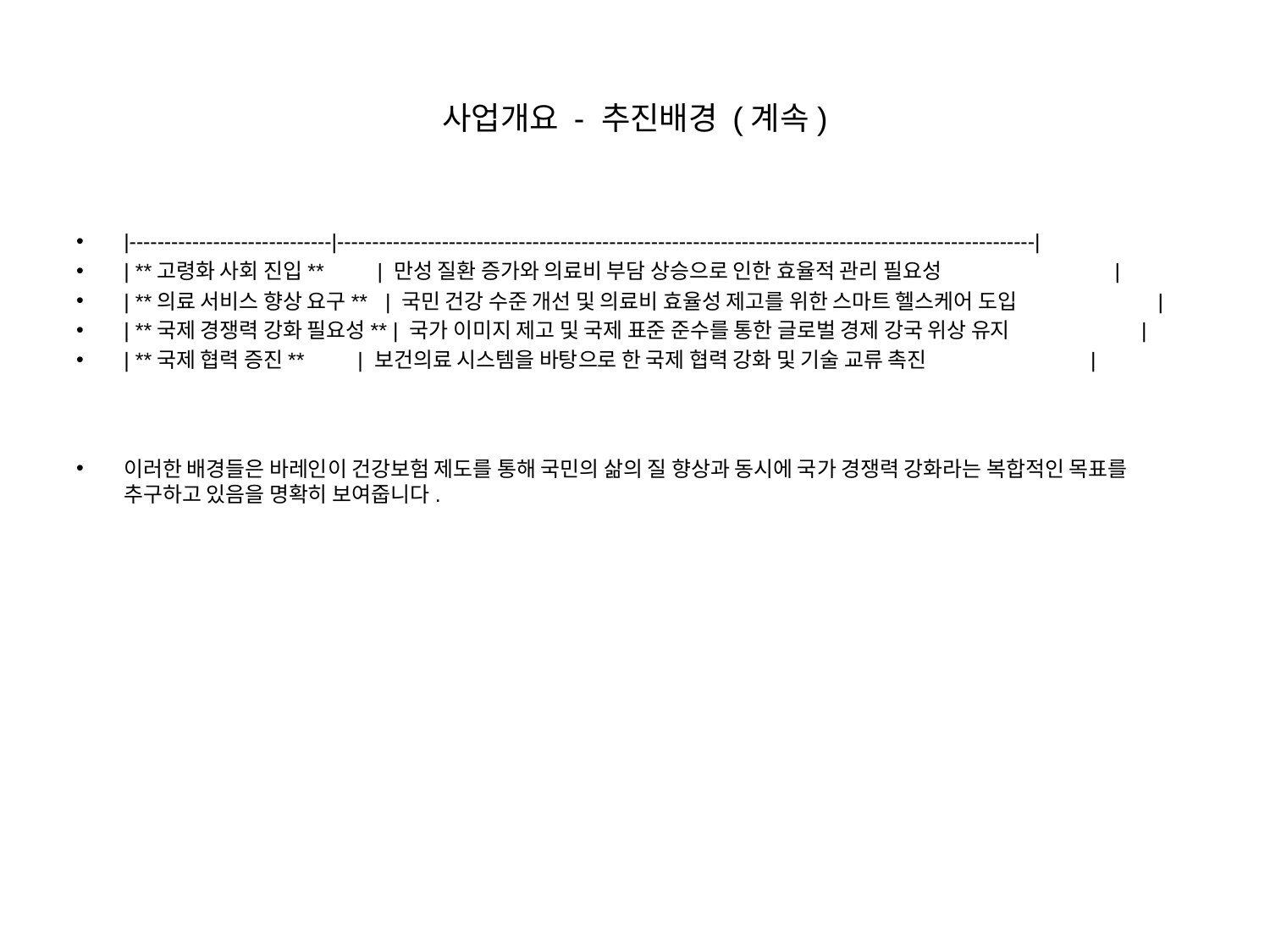

# 사업개요 - 추진배경 (계속)
|-----------------------------|----------------------------------------------------------------------------------------------------|
| **고령화 사회 진입**         | 만성 질환 증가와 의료비 부담 상승으로 인한 효율적 관리 필요성                                    |
| **의료 서비스 향상 요구**   | 국민 건강 수준 개선 및 의료비 효율성 제고를 위한 스마트 헬스케어 도입                             |
| **국제 경쟁력 강화 필요성** | 국가 이미지 제고 및 국제 표준 준수를 통한 글로벌 경제 강국 위상 유지                           |
| **국제 협력 증진**         | 보건의료 시스템을 바탕으로 한 국제 협력 강화 및 기술 교류 촉진                                  |

이러한 배경들은 바레인이 건강보험 제도를 통해 국민의 삶의 질 향상과 동시에 국가 경쟁력 강화라는 복합적인 목표를 추구하고 있음을 명확히 보여줍니다.